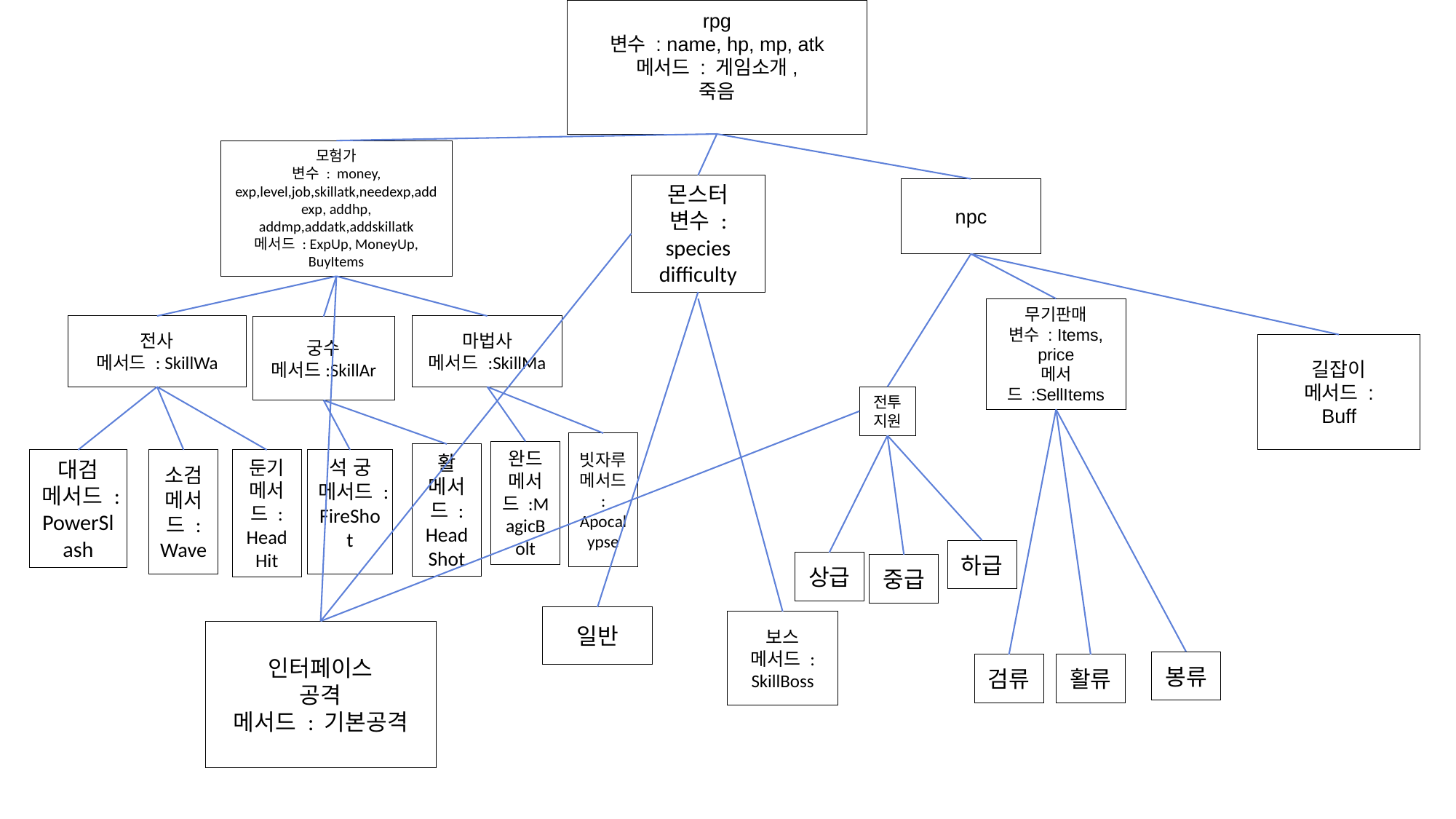

# rpg 변수 : name, hp, mp, atk 메서드 : 게임소개, 죽음
모험가
변수 :  money, exp,level,job,skillatk,needexp,addexp, addhp,
addmp,addatk,addskillatk
메서드 : ExpUp, MoneyUp, BuyItems
몬스터
변수 : species
difficulty
npc
무기판매
변수 : Items, price
메서드 :SellItems
전사
메서드 : SkillWa
마법사
메서드 :SkillMa
궁수
메서드:SkillAr
길잡이
메서드 :
Buff
전투지원
빗자루
메서드 :
Apocalypse
완드
메서드 :MagicBolt
활
메서드 :
HeadShot
소검
메서드 : Wave
둔기
메서드 :
HeadHit
대검
메서드 :PowerSlash
석 궁
메서드 :
FireShot

하급
상급
중급
일반
보스
메서드 : SkillBoss
인터페이스
공격
메서드 : 기본공격
봉류
검류
활류